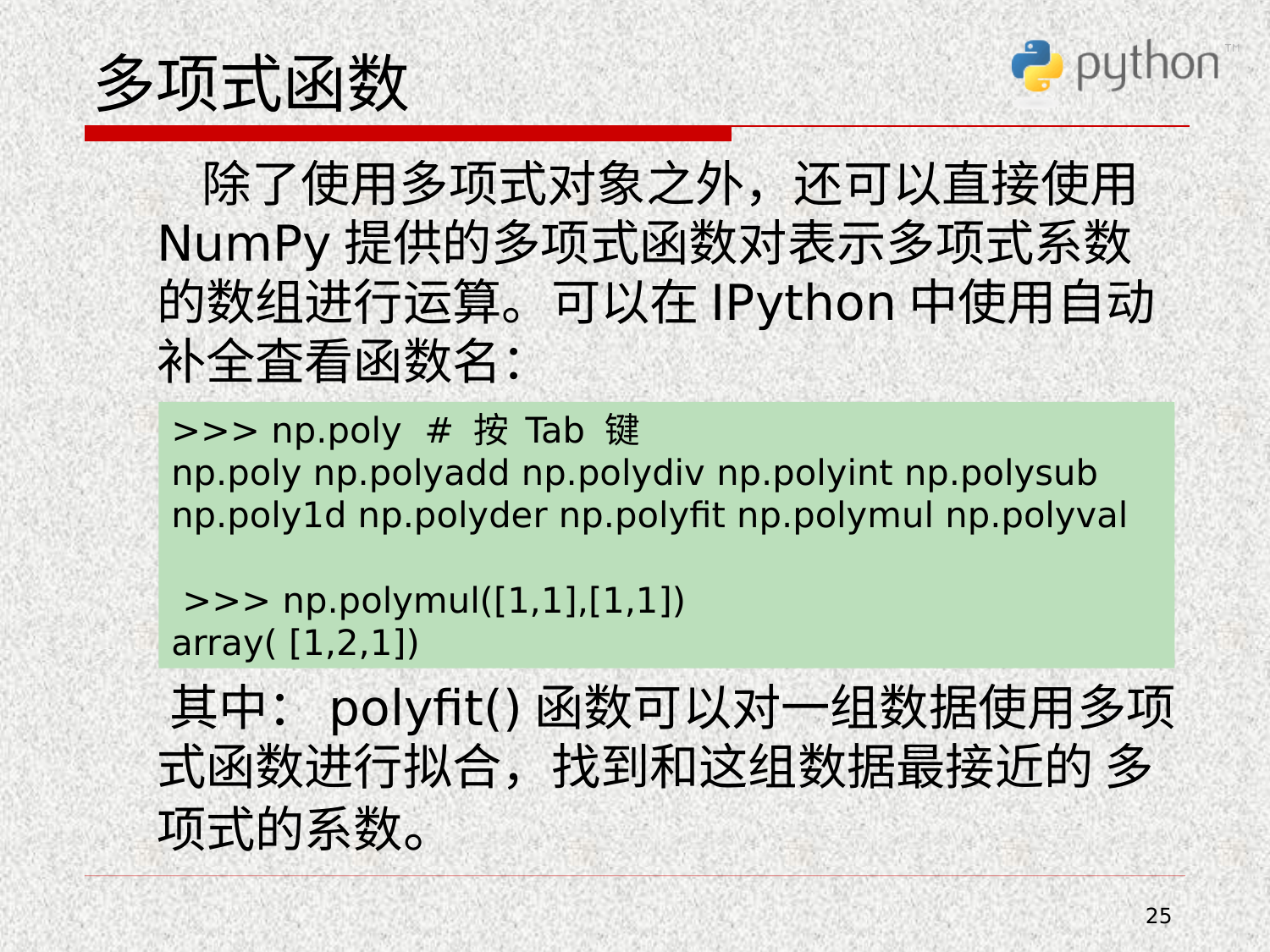

# 多项式函数
         除了使用多项式对象之外，还可以直接使用NumPy提供的多项式函数对表示多项式系数的数组进行运算。可以在IPython中使用自动补全査看函数名：

      其中：polyfit()函数可以对一组数据使用多项式函数进行拟合，找到和这组数据最接近的 多项式的系数。

>>> np.poly  # 按 Tab 键
np.poly np.polyadd np.polydiv np.polyint np.polysub np.poly1d np.polyder np.polyfit np.polymul np.polyval

 >>> np.polymul([1,1],[1,1])
array( [1,2,1])
25